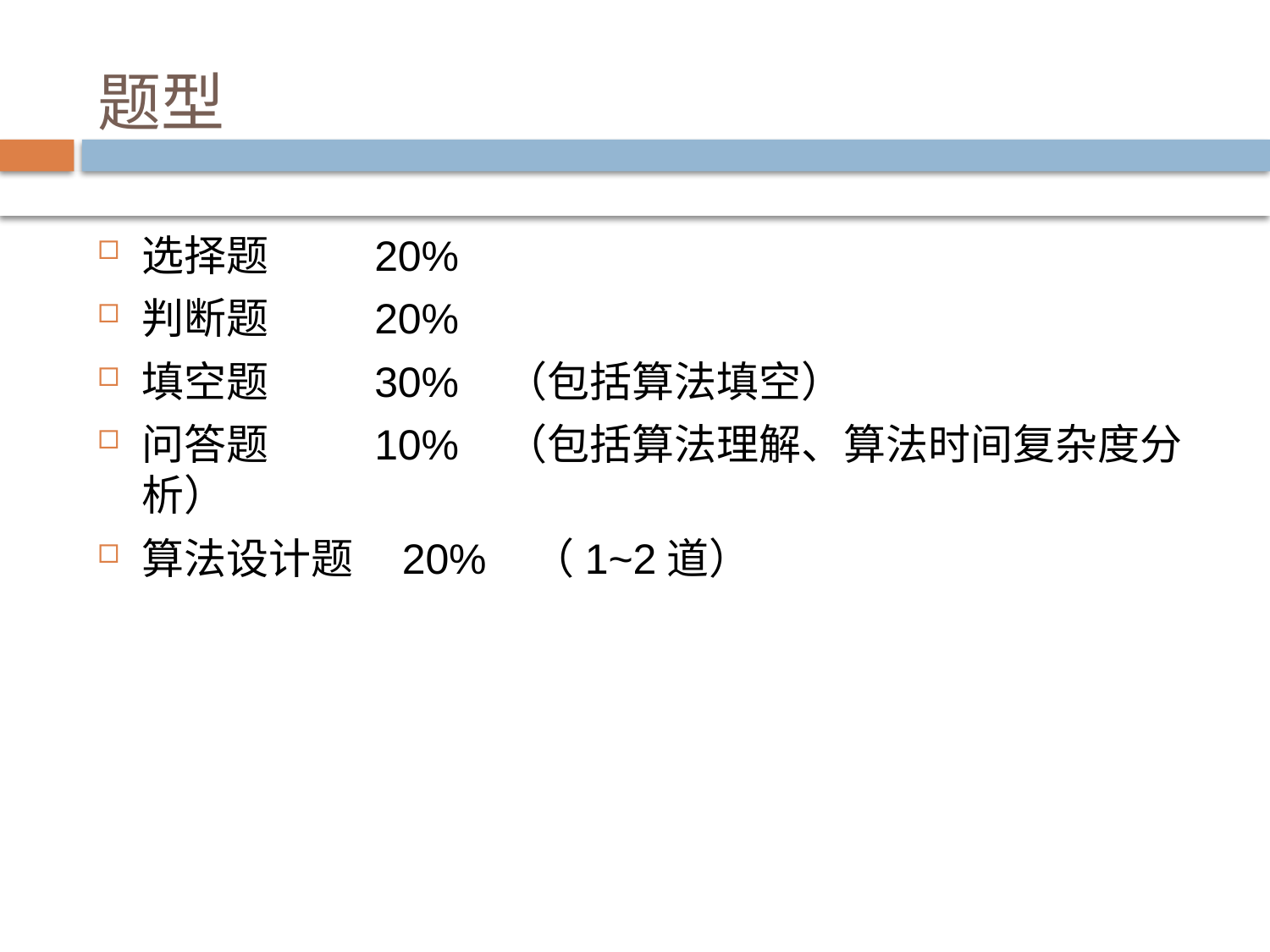

# 题型
选择题          20%
判断题          20%
填空题          30%   （包括算法填空）
问答题          10%   （包括算法理解、算法时间复杂度分析）
算法设计题    20%   （1~2道）